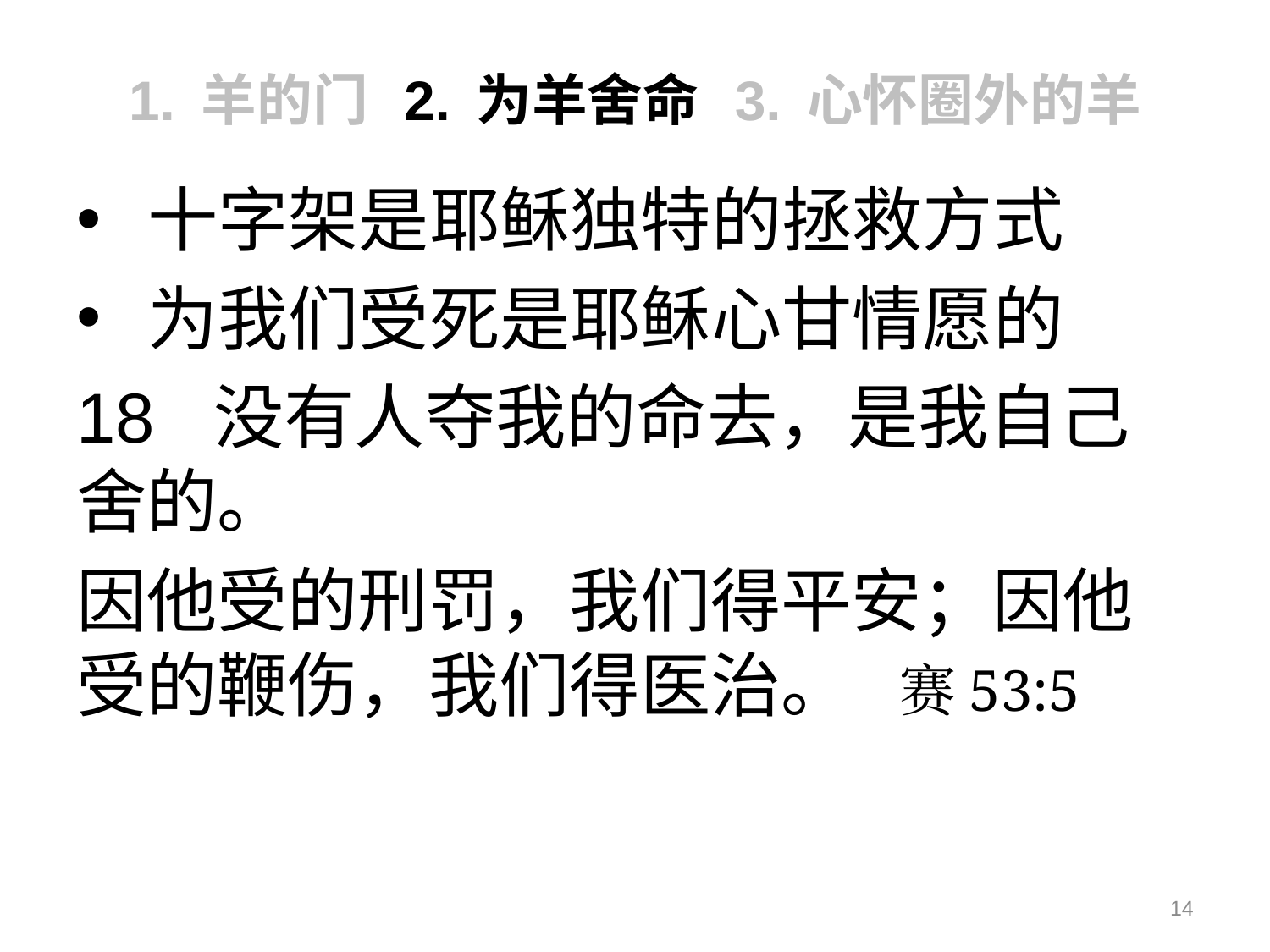

# 1. 羊的门  2. 为羊舍命  3. 心怀圈外的羊
十字架是耶稣独特的拯救方式
为我们受死是耶稣心甘情愿的
18 没有人夺我的命去，是我自己舍的。
因他受的刑罚，我们得平安；因他受的鞭伤，我们得医治。   赛53:5
14